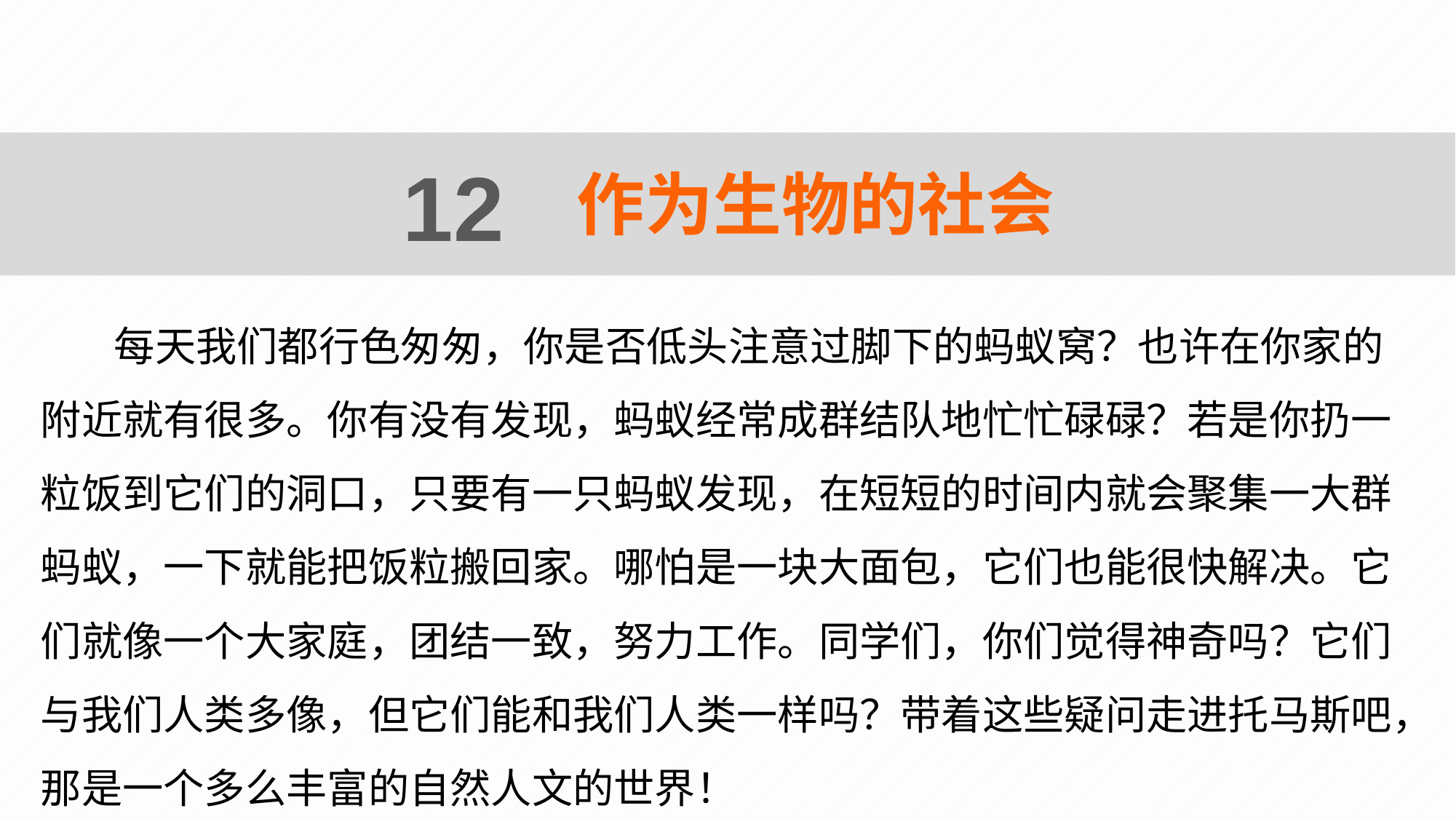

12
作为生物的社会
       每天我们都行色匆匆，你是否低头注意过脚下的蚂蚁窝？也许在你家的附近就有很多。你有没有发现，蚂蚁经常成群结队地忙忙碌碌？若是你扔一粒饭到它们的洞口，只要有一只蚂蚁发现，在短短的时间内就会聚集一大群蚂蚁，一下就能把饭粒搬回家。哪怕是一块大面包，它们也能很快解决。它们就像一个大家庭，团结一致，努力工作。同学们，你们觉得神奇吗？它们与我们人类多像，但它们能和我们人类一样吗？带着这些疑问走进托马斯吧，那是一个多么丰富的自然人文的世界！